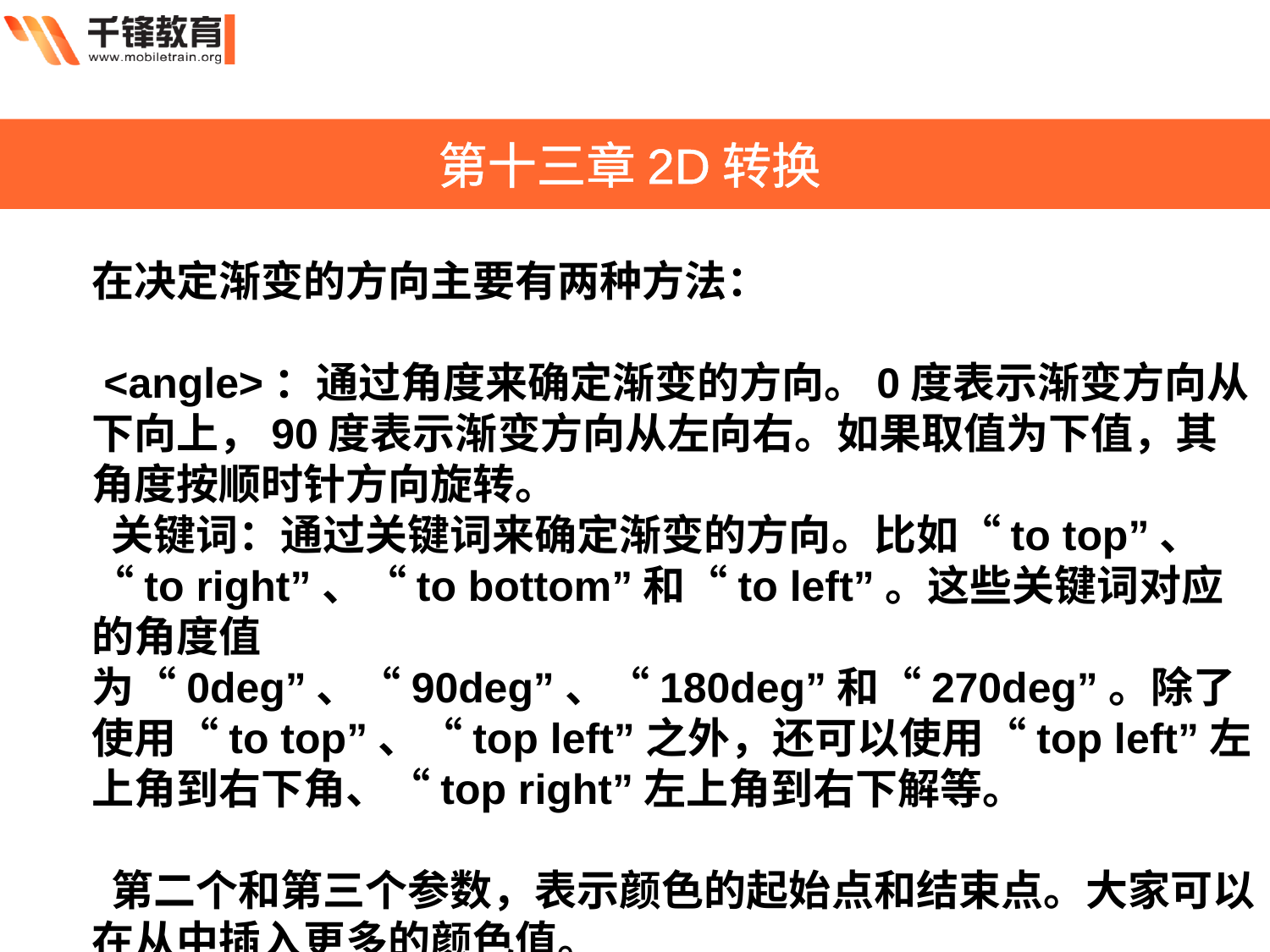

第十三章2D转换
在决定渐变的方向主要有两种方法：

 <angle>：通过角度来确定渐变的方向。0度表示渐变方向从下向上，90度表示渐变方向从左向右。如果取值为下值，其角度按顺时针方向旋转。
 关键词：通过关键词来确定渐变的方向。比如“to top”、“to right”、“to bottom”和“to left”。这些关键词对应的角度值为“0deg”、“90deg”、“180deg”和“270deg”。除了使用“to top”、“top left”之外，还可以使用“top left”左上角到右下角、“top right”左上角到右下解等。

 第二个和第三个参数，表示颜色的起始点和结束点。大家可以在从中插入更多的颜色值。